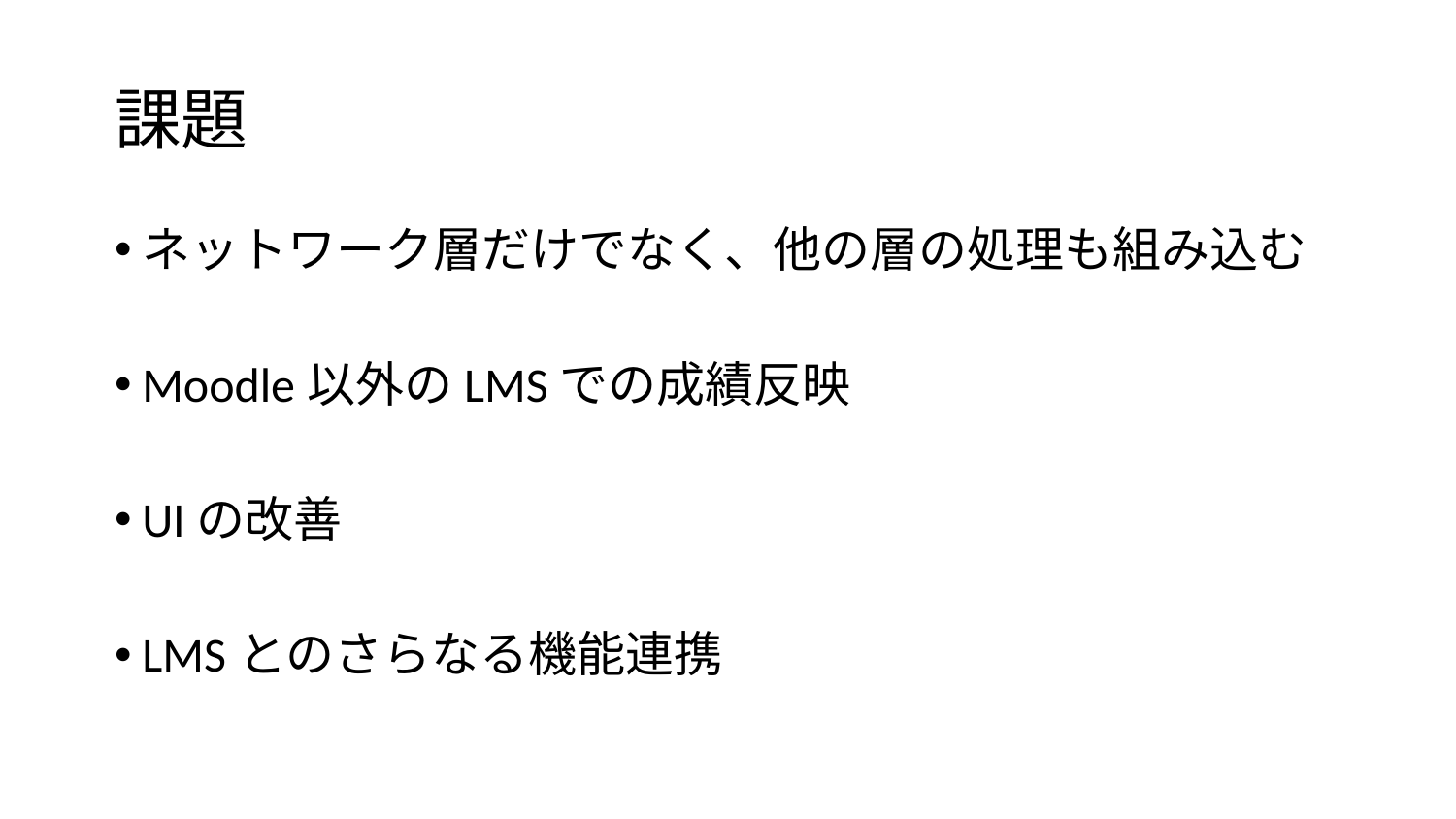

# 課題
ネットワーク層だけでなく、他の層の処理も組み込む

Moodle以外のLMSでの成績反映

UIの改善

LMSとのさらなる機能連携